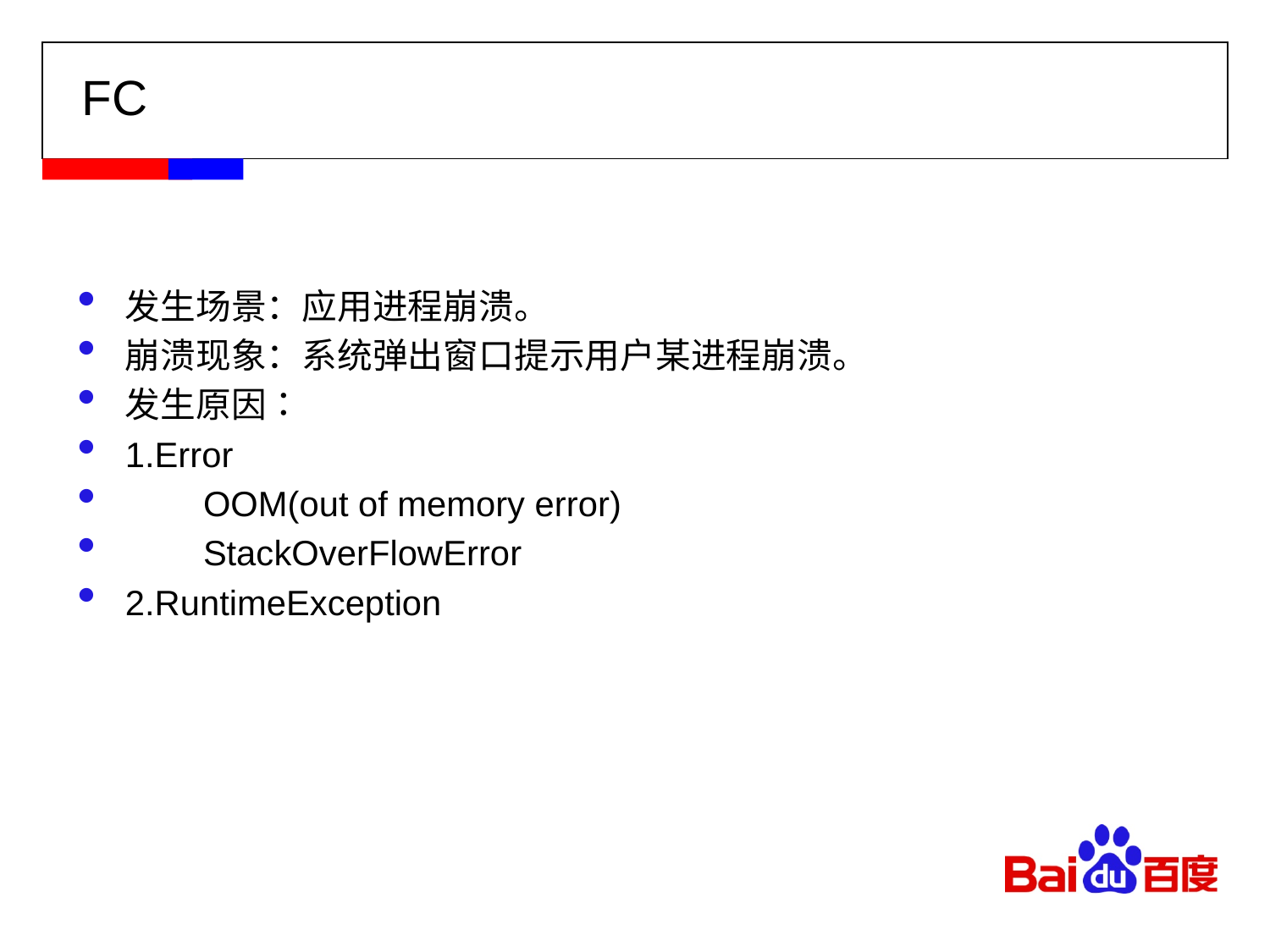

# FC

发生场景：应用进程崩溃。
崩溃现象：系统弹出窗口提示用户某进程崩溃。
发生原因：
1.Error
        OOM(out of memory error)
        StackOverFlowError
2.RuntimeException